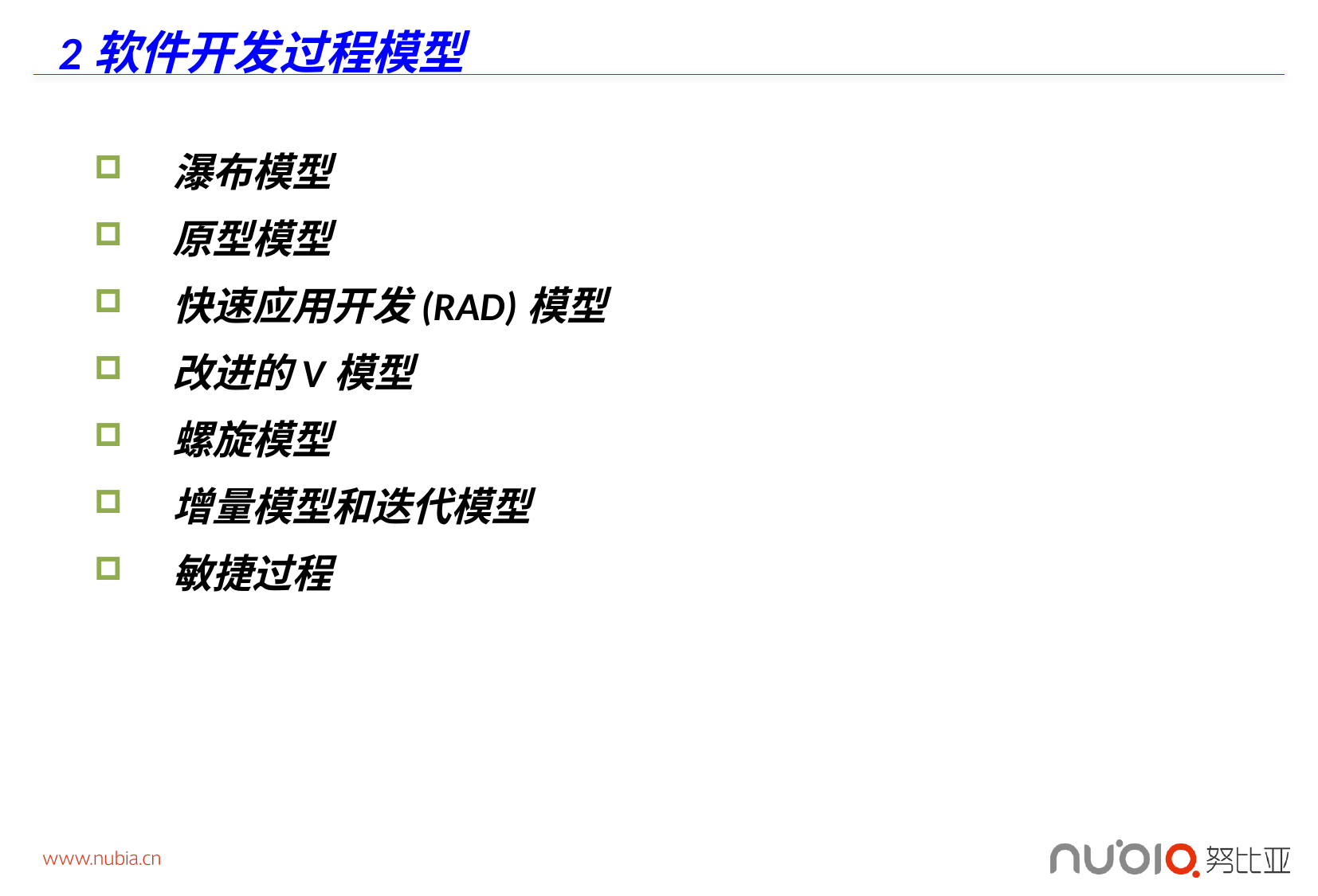

# 2软件开发过程模型
 瀑布模型
 原型模型
 快速应用开发(RAD)模型
 改进的V模型
 螺旋模型
 增量模型和迭代模型
 敏捷过程